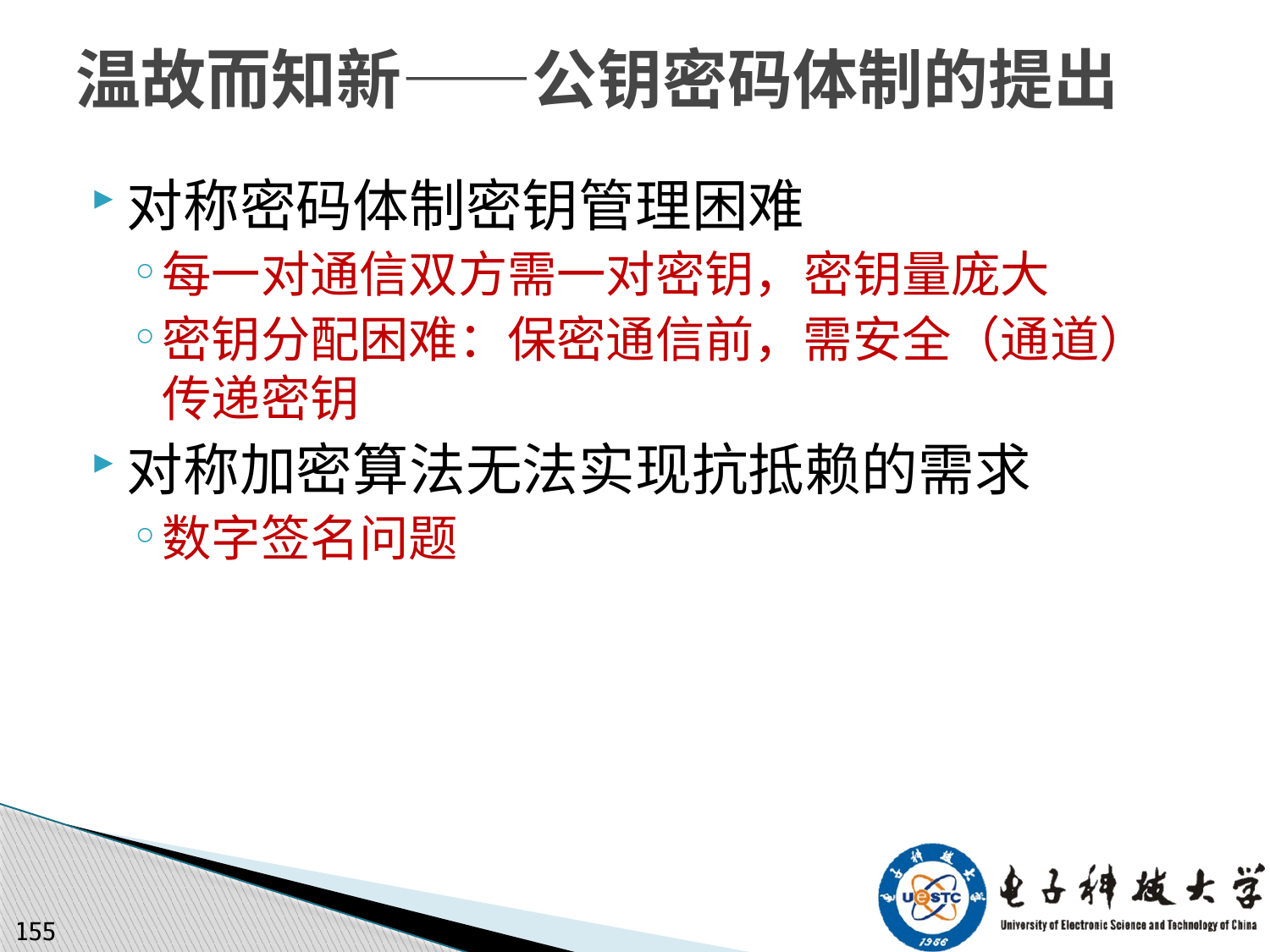

# 温故而知新——公钥密码体制的提出
对称密码体制密钥管理困难
每一对通信双方需一对密钥，密钥量庞大
密钥分配困难：保密通信前，需安全（通道）传递密钥
对称加密算法无法实现抗抵赖的需求
数字签名问题

155